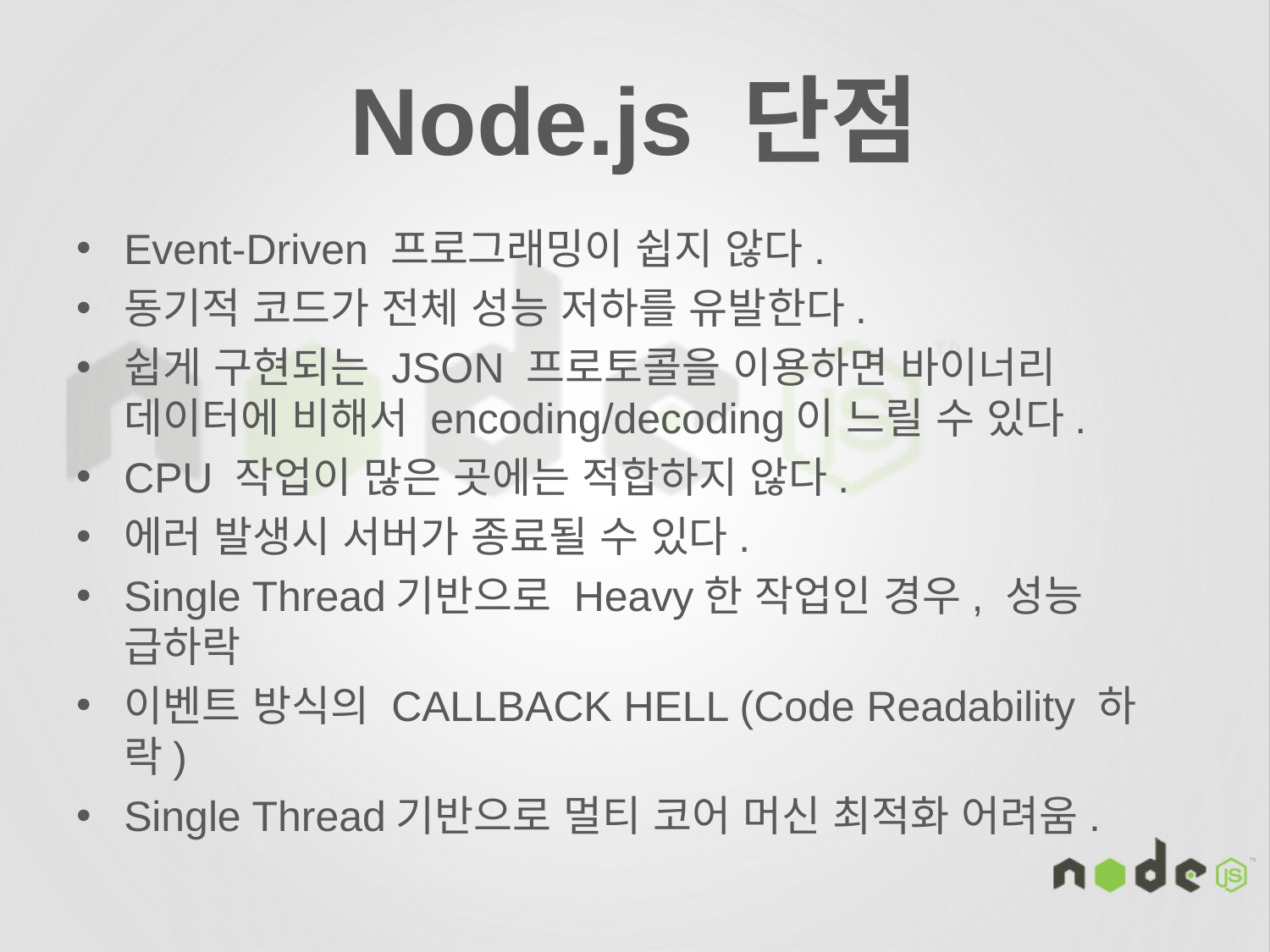

# Node.js 단점
Event-Driven 프로그래밍이 쉽지 않다.
동기적 코드가 전체 성능 저하를 유발한다.
쉽게 구현되는 JSON 프로토콜을 이용하면 바이너리 데이터에 비해서 encoding/decoding이 느릴 수 있다.
CPU 작업이 많은 곳에는 적합하지 않다.
에러 발생시 서버가 종료될 수 있다.
Single Thread기반으로 Heavy한 작업인 경우, 성능 급하락
이벤트 방식의 CALLBACK HELL (Code Readability 하락)
Single Thread기반으로 멀티 코어 머신 최적화 어려움.